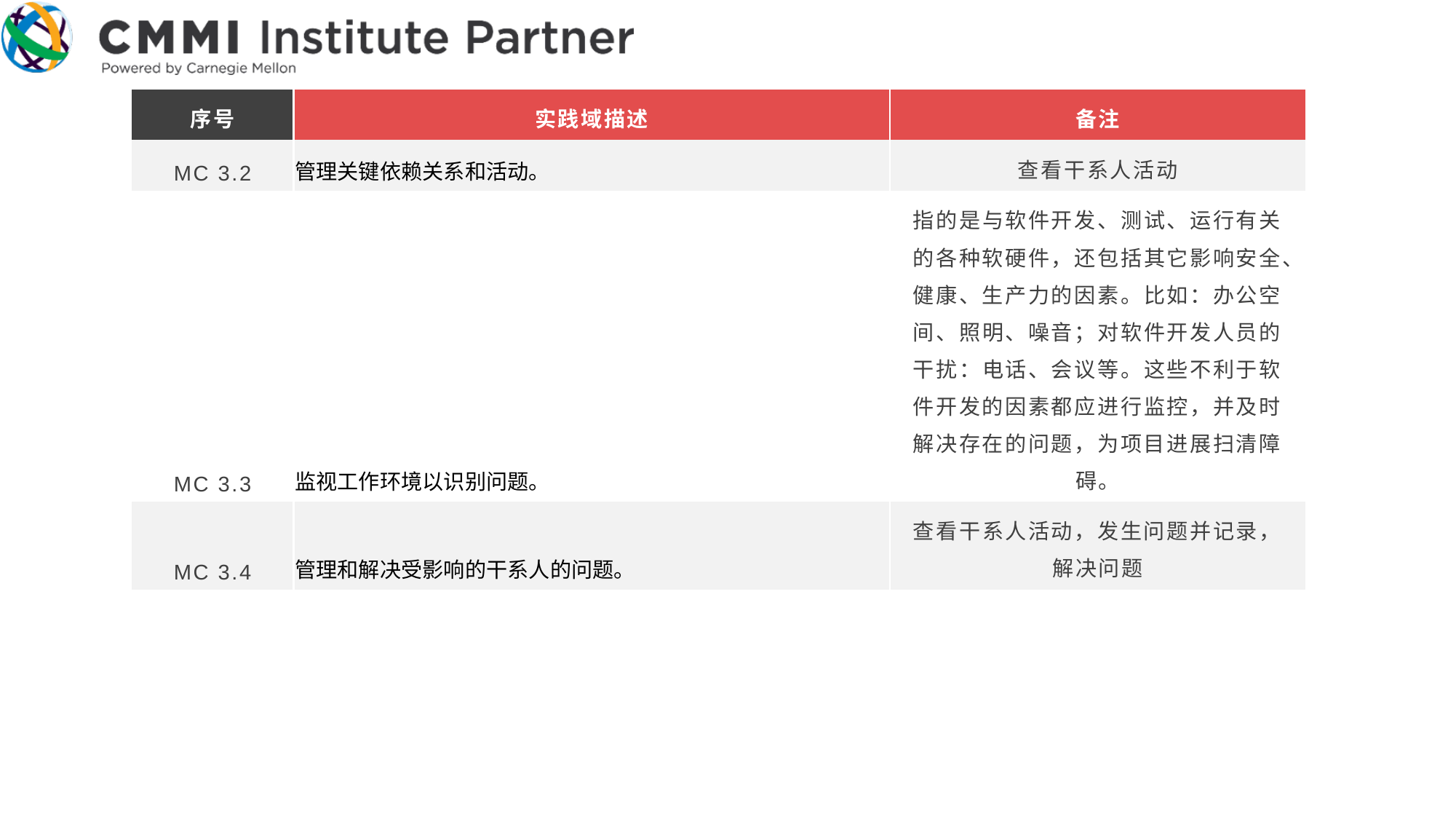

| 序号 | 实践域描述 | 备注 |
| --- | --- | --- |
| MC 3.2 | 管理关键依赖关系和活动。 | 查看干系人活动 |
| MC 3.3 | 监视工作环境以识别问题。 | 指的是与软件开发、测试、运行有关的各种软硬件，还包括其它影响安全、健康、生产力的因素。比如：办公空间、照明、噪音；对软件开发人员的干扰：电话、会议等。这些不利于软件开发的因素都应进行监控，并及时解决存在的问题，为项目进展扫清障碍。 |
| MC 3.4 | 管理和解决受影响的干系人的问题。 | 查看干系人活动，发生问题并记录，解决问题 |